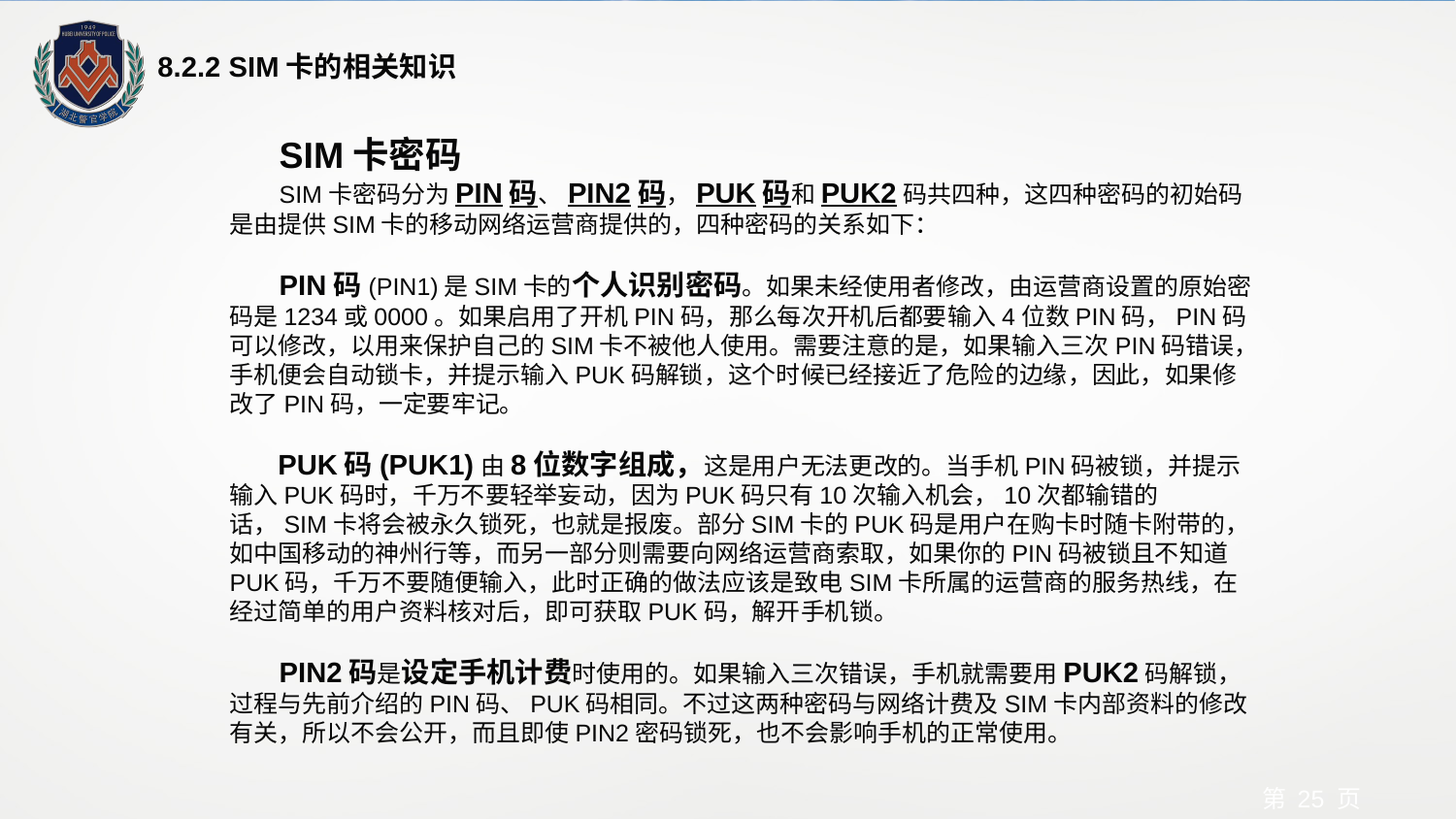

8.2.2 SIM卡的相关知识

 SIM卡密码
 SIM卡密码分为PIN码、PIN2码，PUK码和PUK2码共四种，这四种密码的初始码是由提供SIM卡的移动网络运营商提供的，四种密码的关系如下：

 PIN码(PIN1)是SIM卡的个人识别密码。如果未经使用者修改，由运营商设置的原始密码是1234或0000。如果启用了开机PIN码，那么每次开机后都要输入4位数PIN码，PIN码可以修改，以用来保护自己的SIM卡不被他人使用。需要注意的是，如果输入三次PIN码错误，手机便会自动锁卡，并提示输入PUK码解锁，这个时候已经接近了危险的边缘，因此，如果修改了PIN码，一定要牢记。

 PUK码(PUK1)由8位数字组成，这是用户无法更改的。当手机PIN码被锁，并提示输入PUK码时，千万不要轻举妄动，因为PUK码只有10次输入机会，10次都输错的话，SIM卡将会被永久锁死，也就是报废。部分SIM卡的PUK码是用户在购卡时随卡附带的，如中国移动的神州行等，而另一部分则需要向网络运营商索取，如果你的PIN码被锁且不知道PUK码，千万不要随便输入，此时正确的做法应该是致电SIM卡所属的运营商的服务热线，在经过简单的用户资料核对后，即可获取PUK码，解开手机锁。

 PIN2码是设定手机计费时使用的。如果输入三次错误，手机就需要用PUK2码解锁，过程与先前介绍的PIN码、PUK码相同。不过这两种密码与网络计费及SIM卡内部资料的修改有关，所以不会公开，而且即使PIN2密码锁死，也不会影响手机的正常使用。